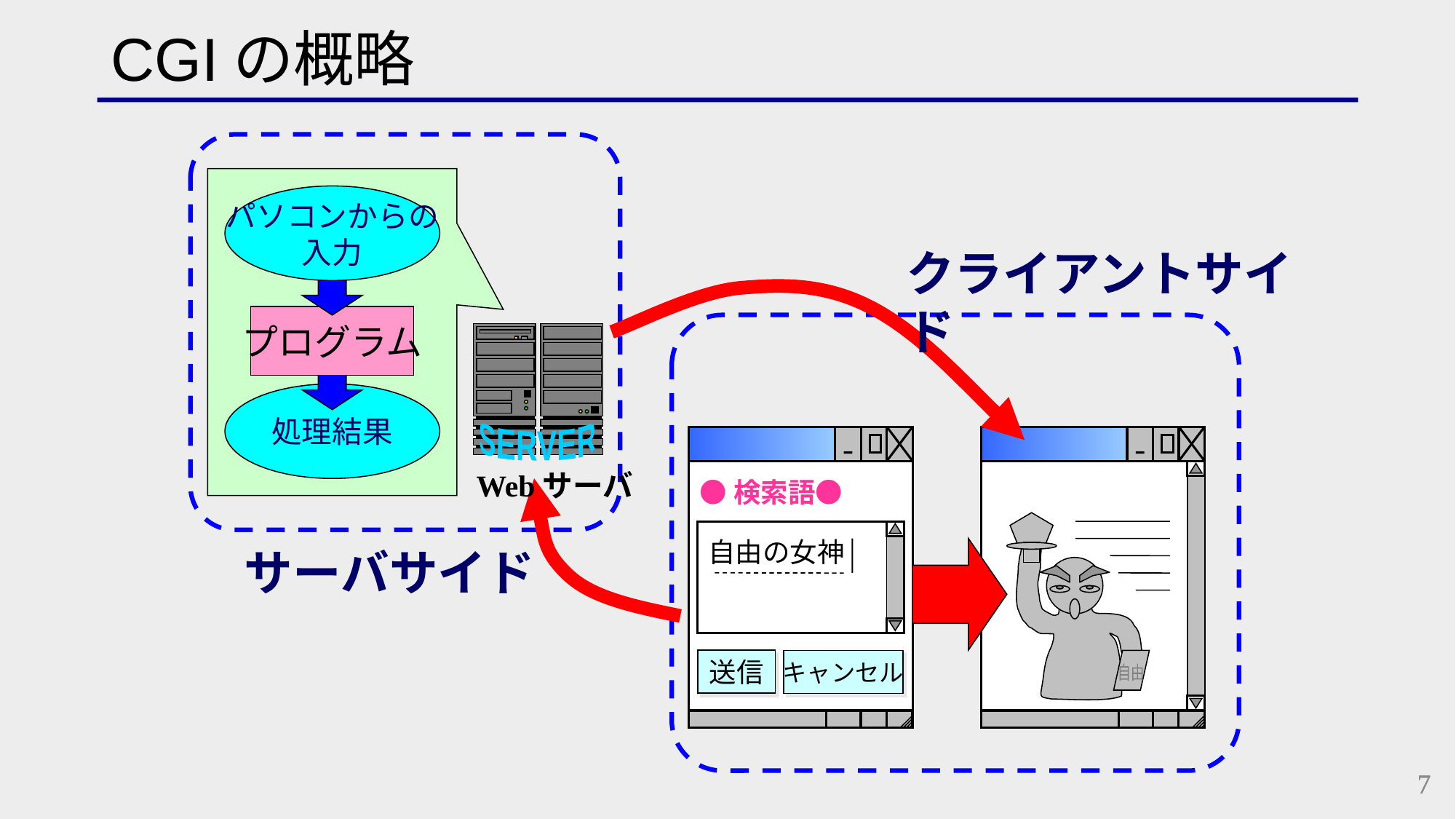

CGIの概略

パソコンからの
入力
クライアントサイド

プログラム

SERVER

処理結果

Webサーバ

●検索語●

自由

自由の女神
サーバサイド

送信
キャンセル

7
7
7